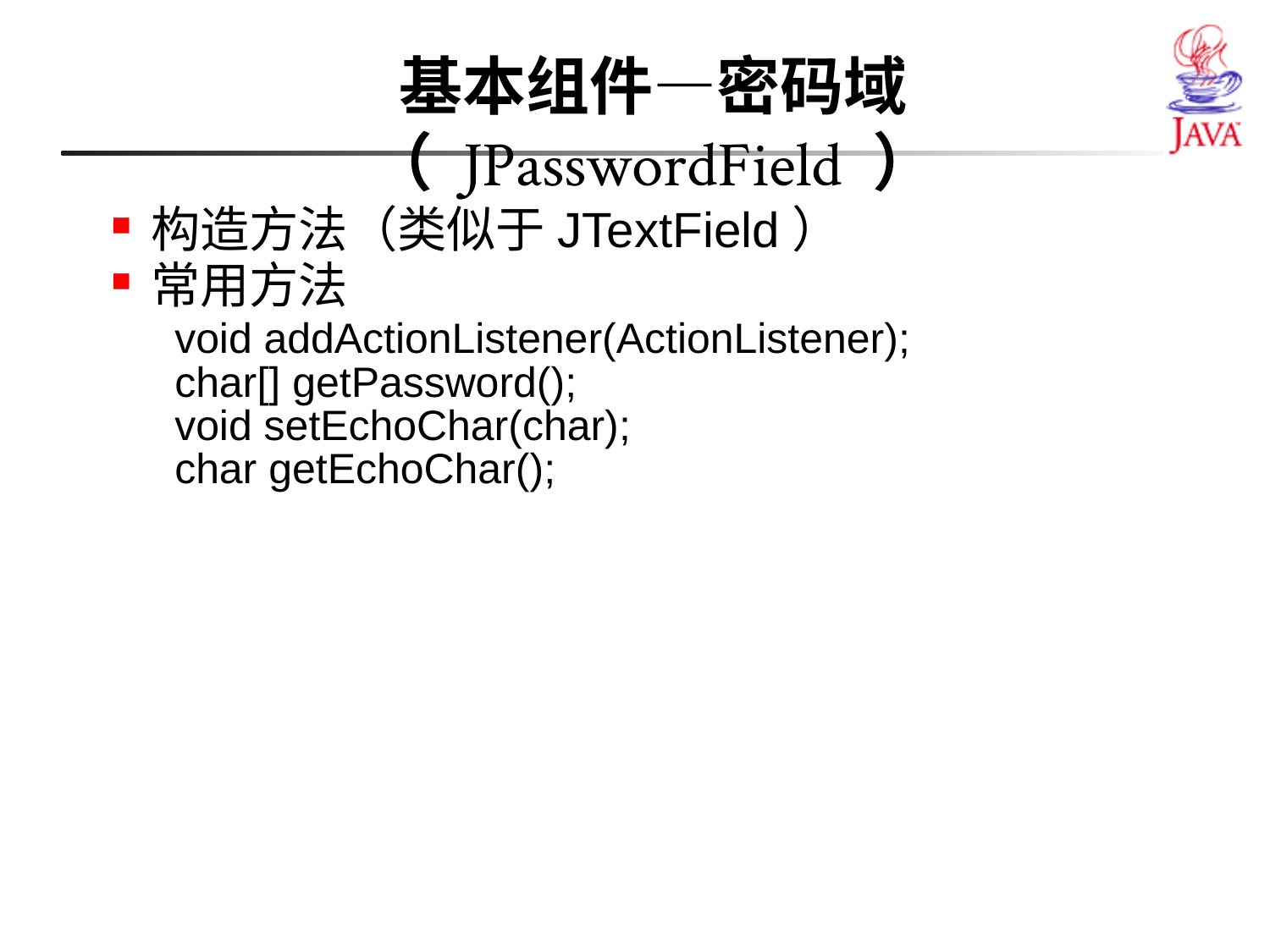

基本组件—密码域（ JPasswordField ）

构造方法（类似于JTextField）
常用方法
void addActionListener(ActionListener);
char[] getPassword();
void setEchoChar(char);
char getEchoChar();